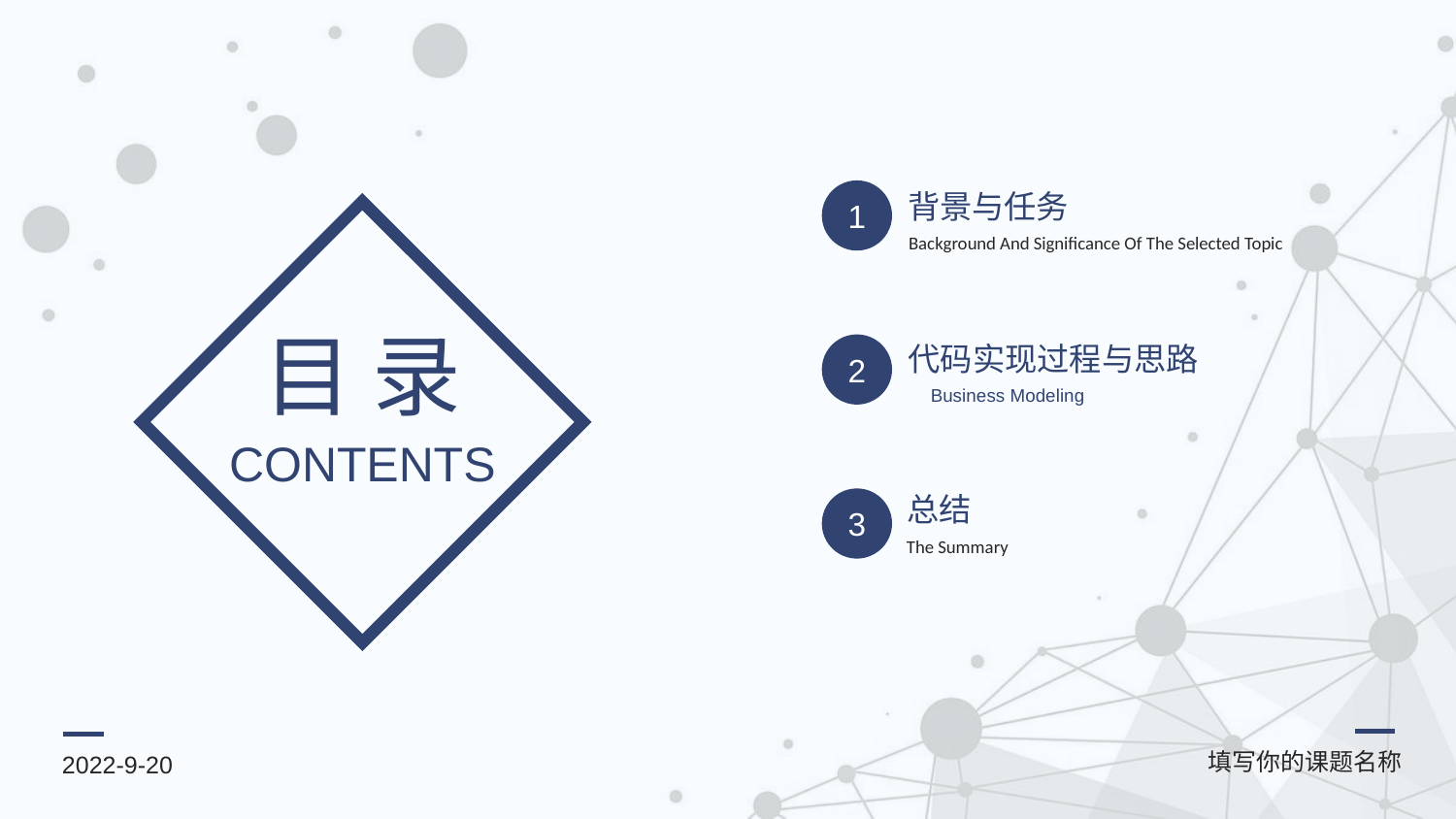

背景与任务
1

Background And Significance Of The Selected Topic
目 录
代码实现过程与思路
2
Business Modeling
CONTENTS
总结
3
The Summary
填写你的课题名称
2022-9-20